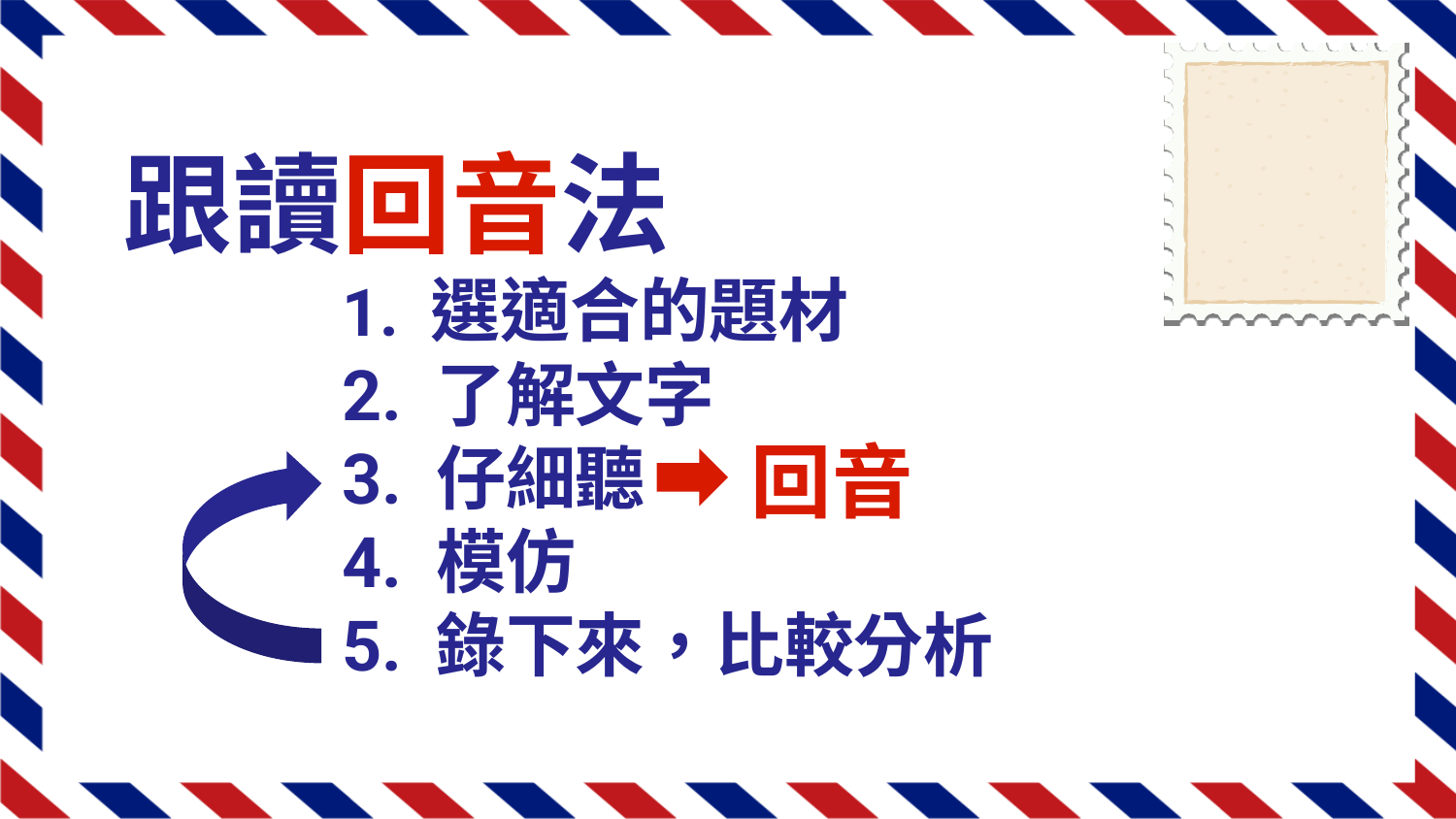

跟讀回音法
 選適合的題材
 了解文字
 仔細聽
 模仿
 錄下來，比較分析
回音